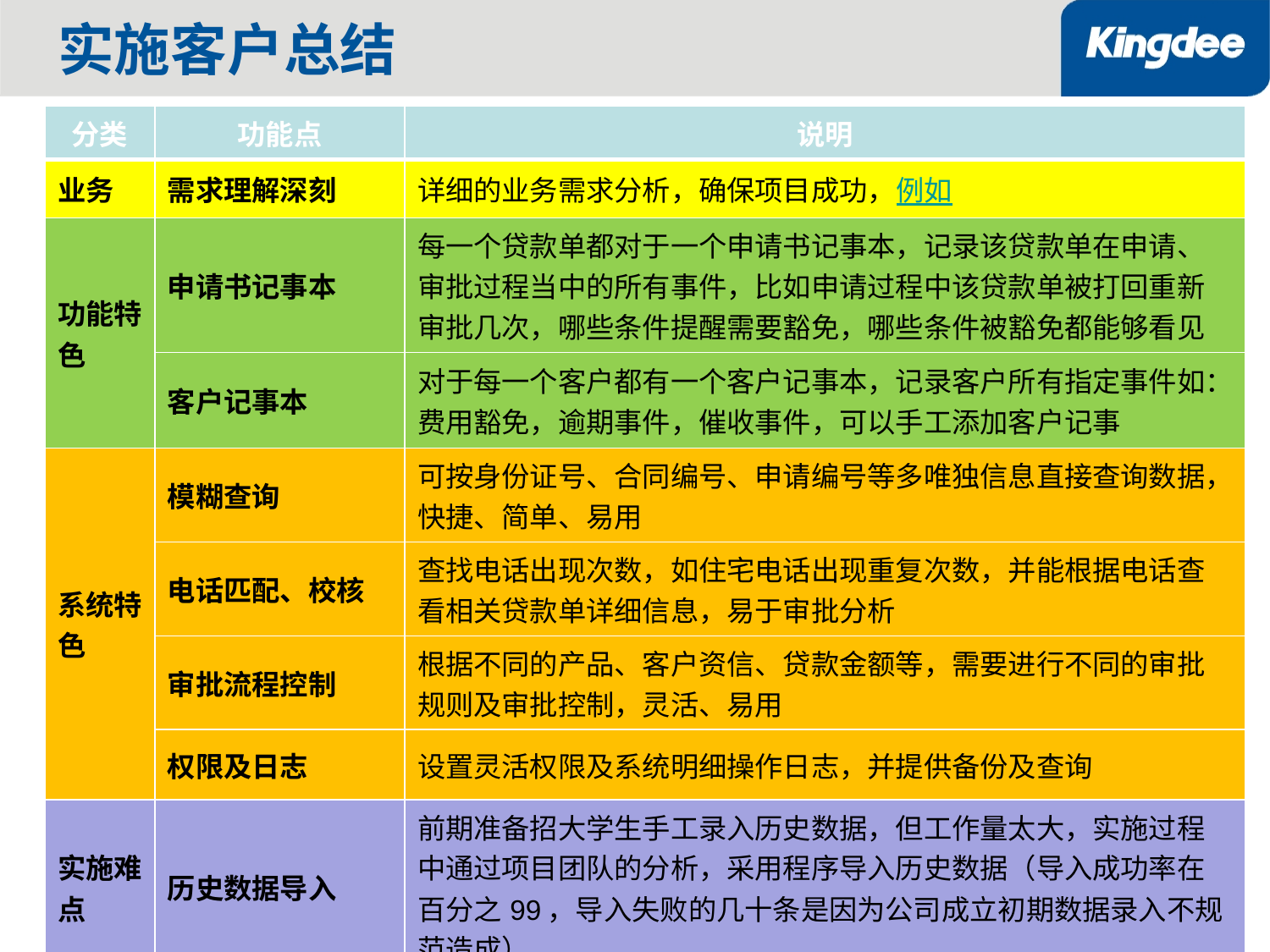

# 实施客户总结
| 分类 | 功能点 | 说明 |
| --- | --- | --- |
| 业务 | 需求理解深刻 | 详细的业务需求分析，确保项目成功，例如 |
| 功能特色 | 申请书记事本 | 每一个贷款单都对于一个申请书记事本，记录该贷款单在申请、审批过程当中的所有事件，比如申请过程中该贷款单被打回重新审批几次，哪些条件提醒需要豁免，哪些条件被豁免都能够看见 |
|  | 客户记事本 | 对于每一个客户都有一个客户记事本，记录客户所有指定事件如：费用豁免，逾期事件，催收事件，可以手工添加客户记事 |
| 系统特色 | 模糊查询 | 可按身份证号、合同编号、申请编号等多唯独信息直接查询数据，快捷、简单、易用 |
|  | 电话匹配、校核 | 查找电话出现次数，如住宅电话出现重复次数，并能根据电话查看相关贷款单详细信息，易于审批分析 |
|  | 审批流程控制 | 根据不同的产品、客户资信、贷款金额等，需要进行不同的审批规则及审批控制，灵活、易用 |
|  | 权限及日志 | 设置灵活权限及系统明细操作日志，并提供备份及查询 |
| 实施难点 | 历史数据导入 | 前期准备招大学生手工录入历史数据，但工作量太大，实施过程中通过项目团队的分析，采用程序导入历史数据（导入成功率在百分之99，导入失败的几十条是因为公司成立初期数据录入不规范造成） |